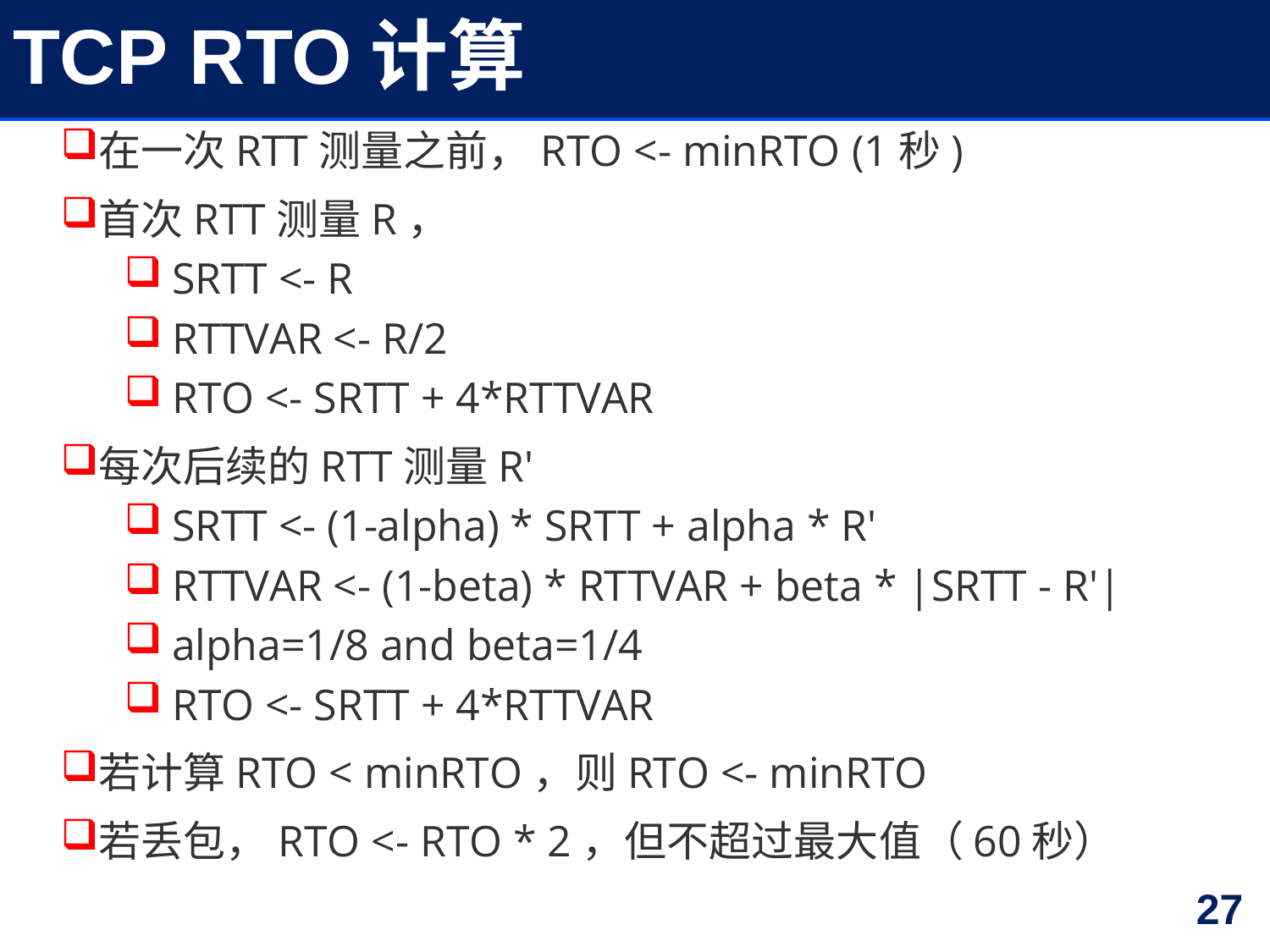

# TCP RTO计算
在一次RTT测量之前，RTO <- minRTO (1秒)
首次RTT测量R，
SRTT <- R
RTTVAR <- R/2
RTO <- SRTT + 4*RTTVAR
每次后续的RTT测量R'
SRTT <- (1-alpha) * SRTT + alpha * R'
RTTVAR <- (1-beta) * RTTVAR + beta * |SRTT - R'|
alpha=1/8 and beta=1/4
RTO <- SRTT + 4*RTTVAR
若计算RTO < minRTO，则RTO <- minRTO
若丢包，RTO <- RTO * 2，但不超过最大值（60秒）
27